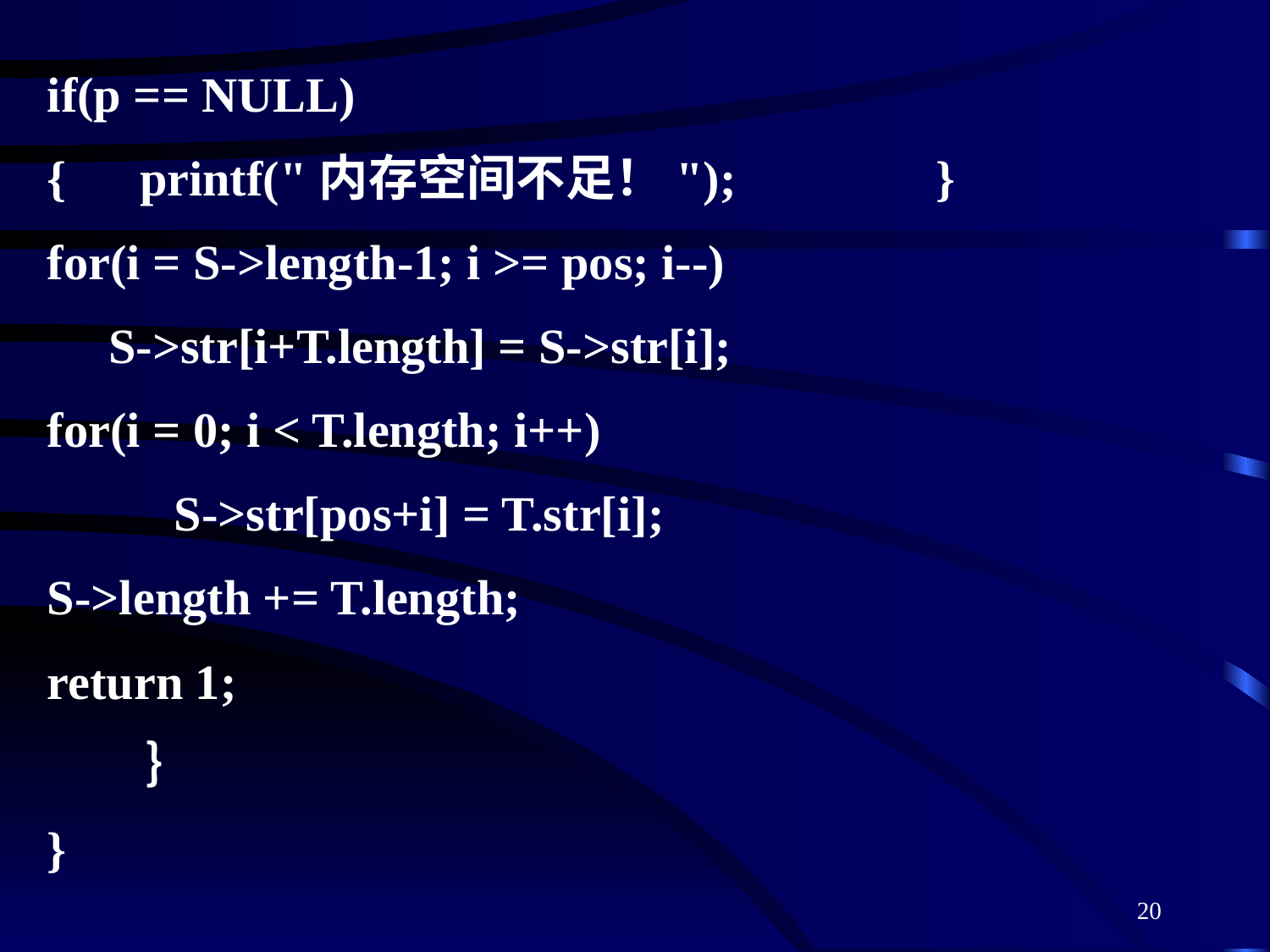

if(p == NULL)
{　printf("内存空间不足！");		}
for(i = S->length-1; i >= pos; i--)
　S->str[i+T.length] = S->str[i];
for(i = 0; i < T.length; i++)
	S->str[pos+i] = T.str[i];
S->length += T.length;
return 1;
　　｝
}
20